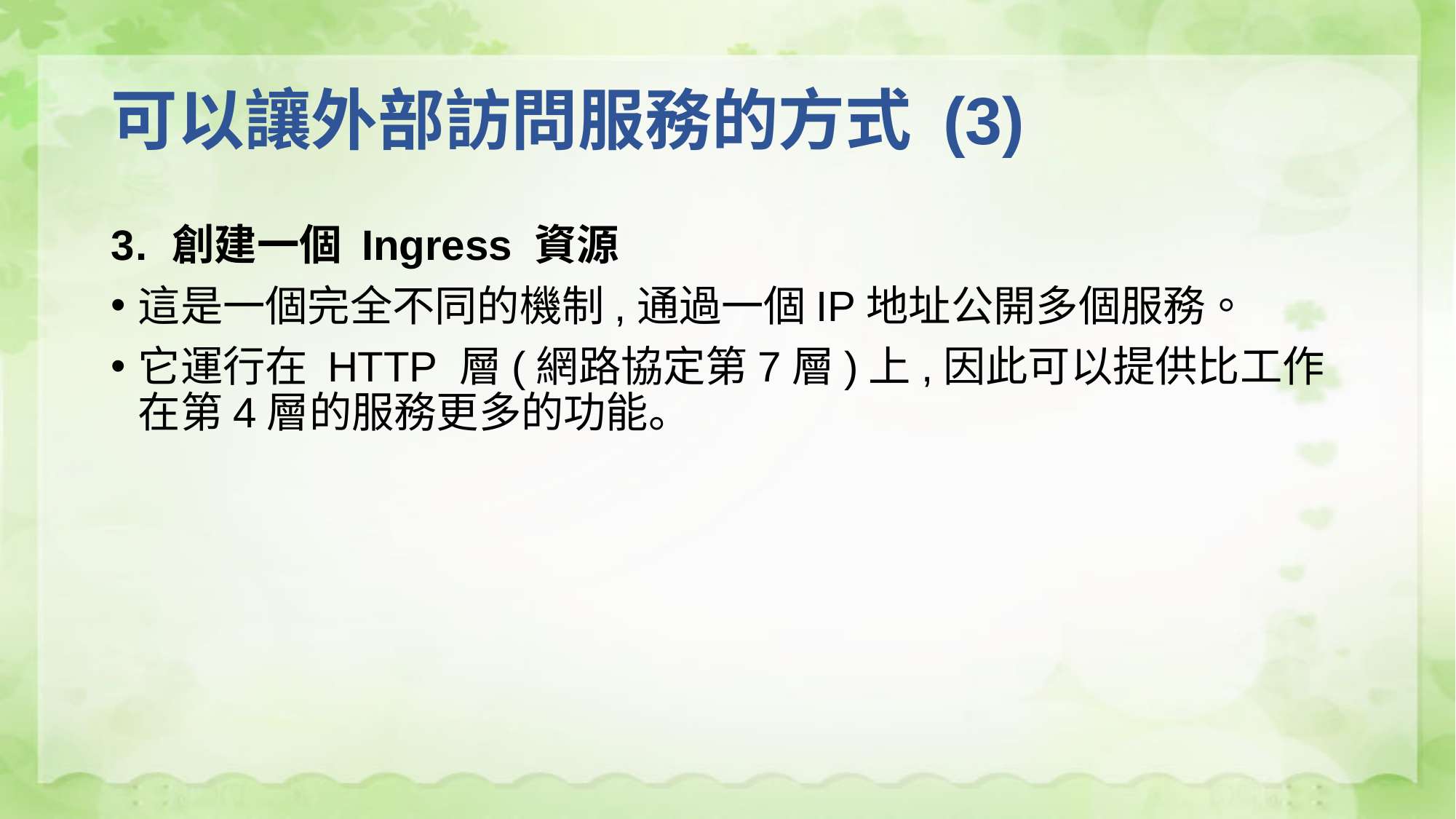

# 可以讓外部訪問服務的方式 (3)
創建一個 Ingress 資源
這是一個完全不同的機制,通過一個IP地址公開多個服務。
它運行在 HTTP 層(網路協定第7層)上,因此可以提供比工作在第4層的服務更多的功能。